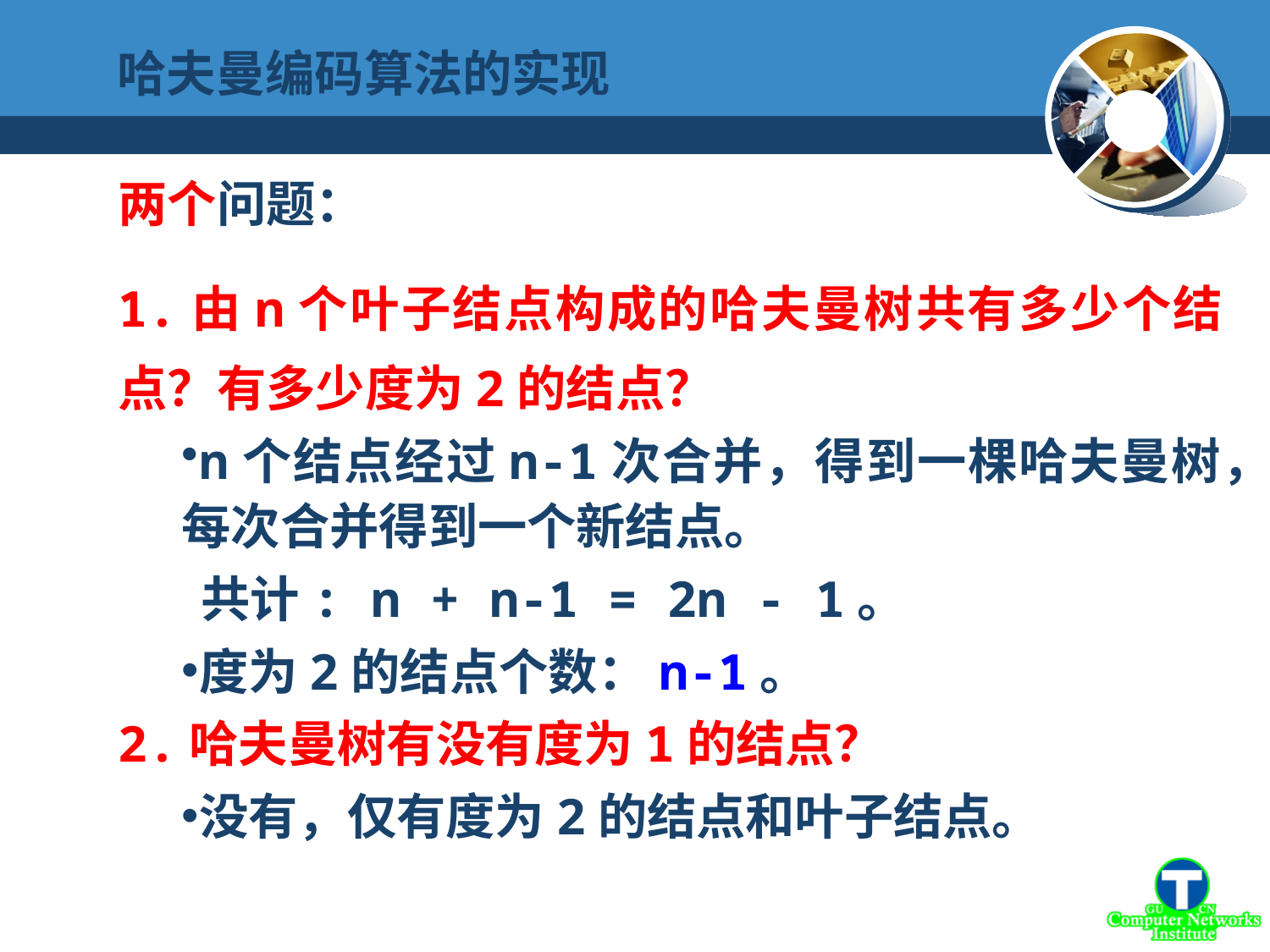

哈夫曼编码算法的实现
两个问题：
1.由n个叶子结点构成的哈夫曼树共有多少个结点？有多少度为2的结点？
n个结点经过n-1次合并，得到一棵哈夫曼树，每次合并得到一个新结点。
  共计: n + n-1 = 2n - 1。
度为2的结点个数：n-1。
2.哈夫曼树有没有度为1的结点？
没有，仅有度为2的结点和叶子结点。
133